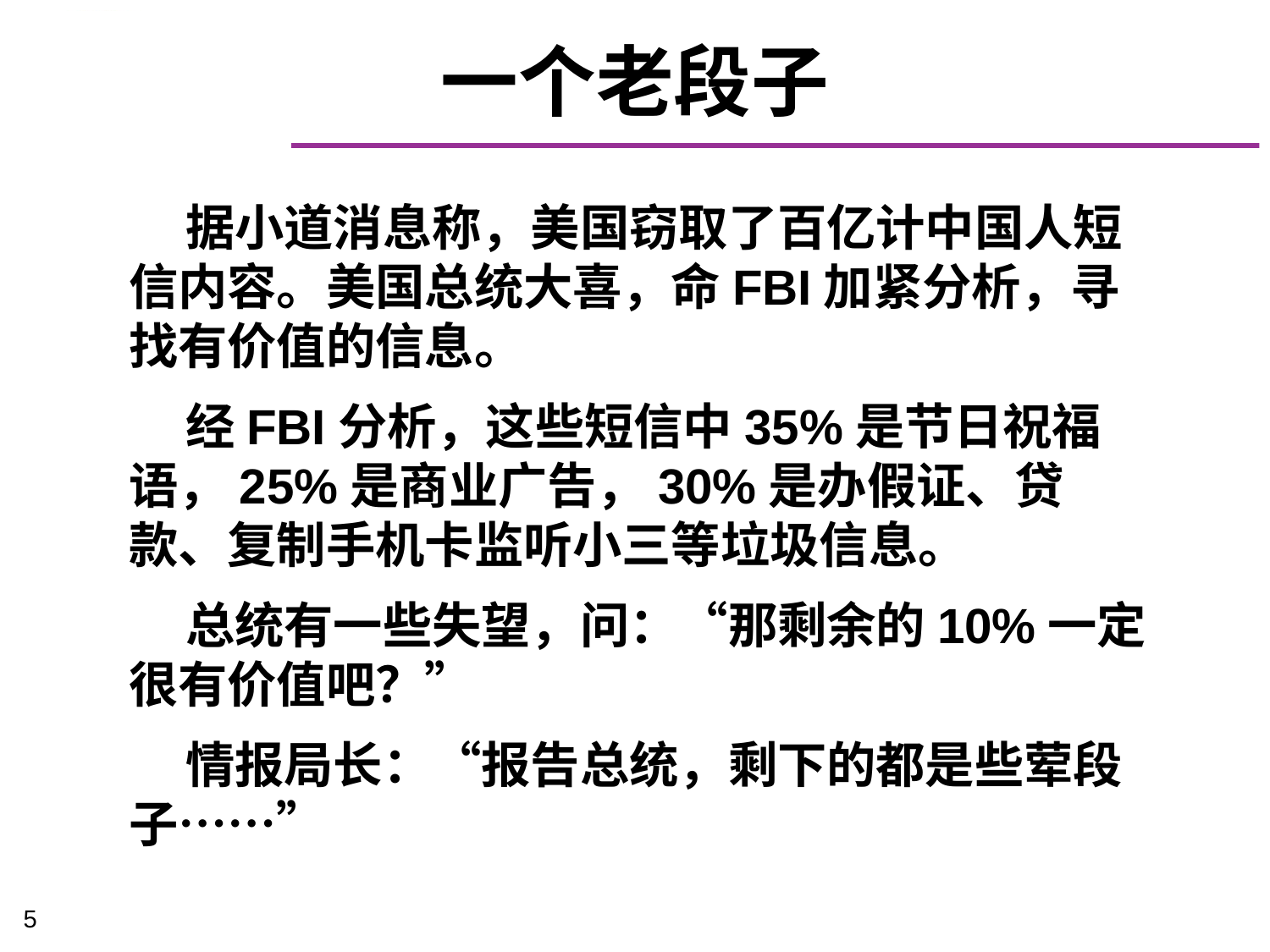

# 一个老段子
    据小道消息称，美国窃取了百亿计中国人短信内容。美国总统大喜，命FBI加紧分析，寻找有价值的信息。
    经FBI分析，这些短信中35%是节日祝福语，25%是商业广告，30%是办假证、贷款、复制手机卡监听小三等垃圾信息。
    总统有一些失望，问：“那剩余的10%一定很有价值吧？”
    情报局长：“报告总统，剩下的都是些荤段子……”
5